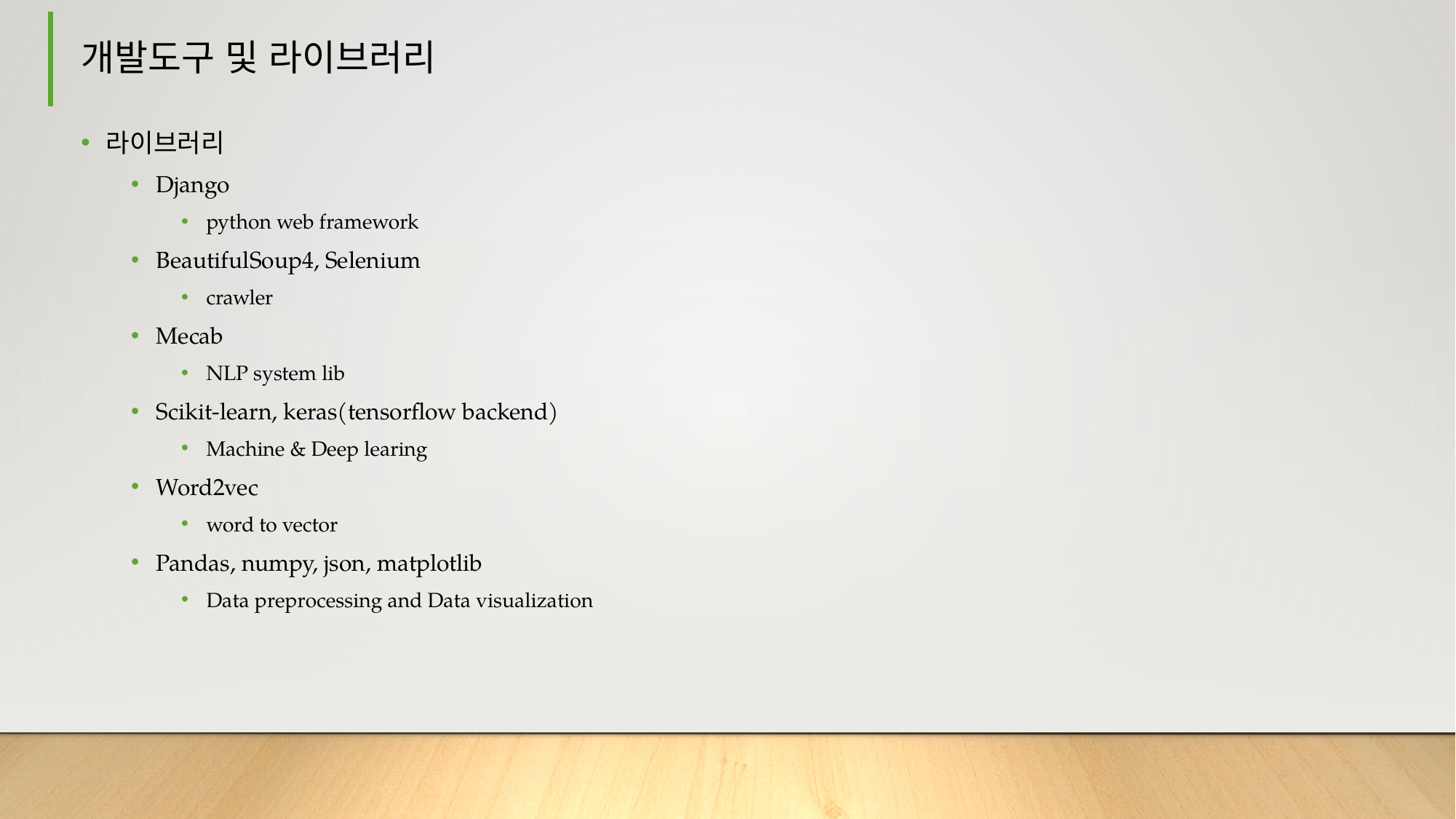

# 개발도구 및 라이브러리
라이브러리
Django
python web framework
BeautifulSoup4, Selenium
crawler
Mecab
NLP system lib
Scikit-learn, keras(tensorflow backend)
Machine & Deep learing
Word2vec
word to vector
Pandas, numpy, json, matplotlib
Data preprocessing and Data visualization